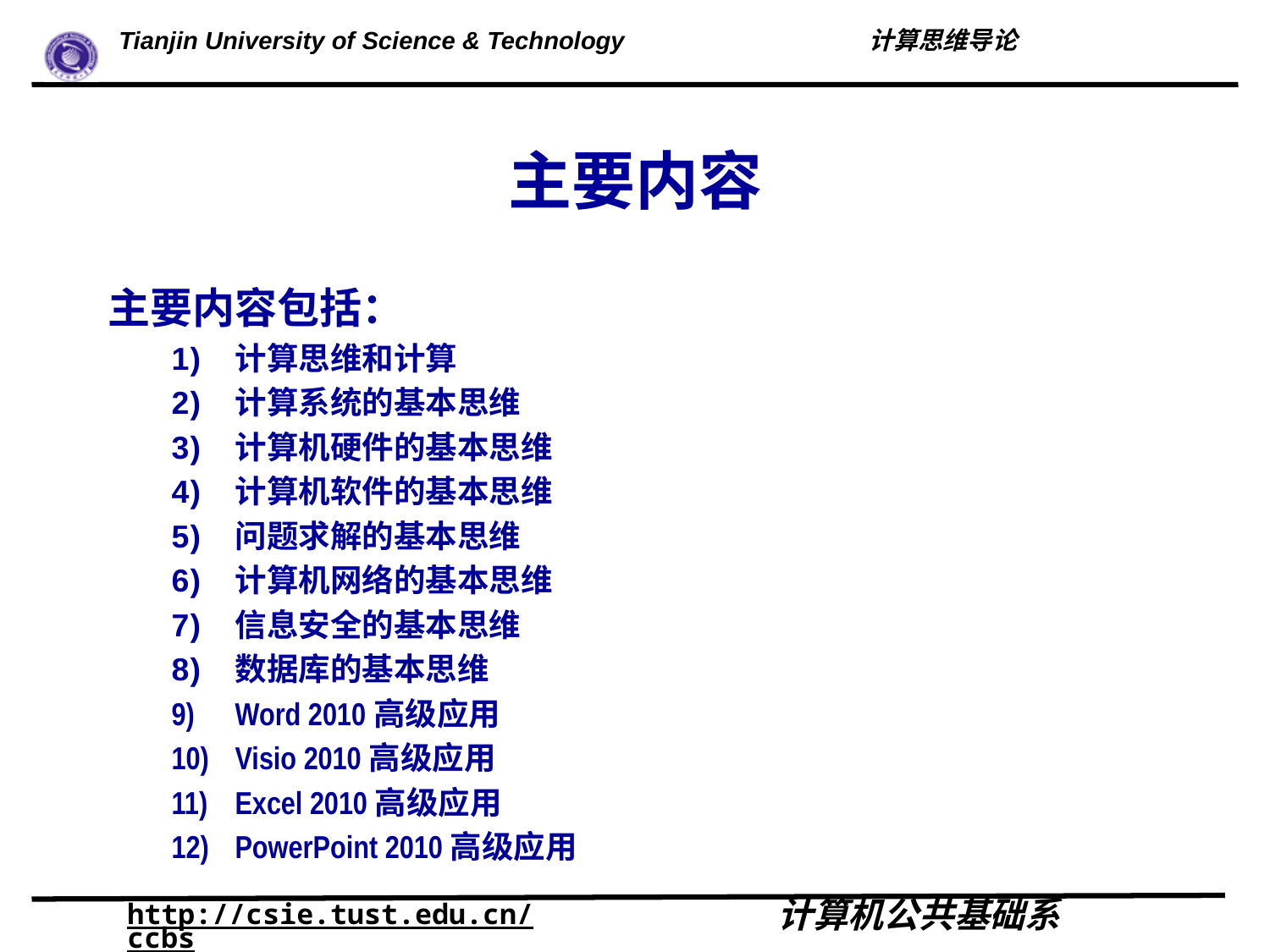

# 主要内容
主要内容包括：
计算思维和计算
计算系统的基本思维
计算机硬件的基本思维
计算机软件的基本思维
问题求解的基本思维
计算机网络的基本思维
信息安全的基本思维
数据库的基本思维
Word 2010高级应用
Visio 2010高级应用
Excel 2010高级应用
PowerPoint 2010高级应用